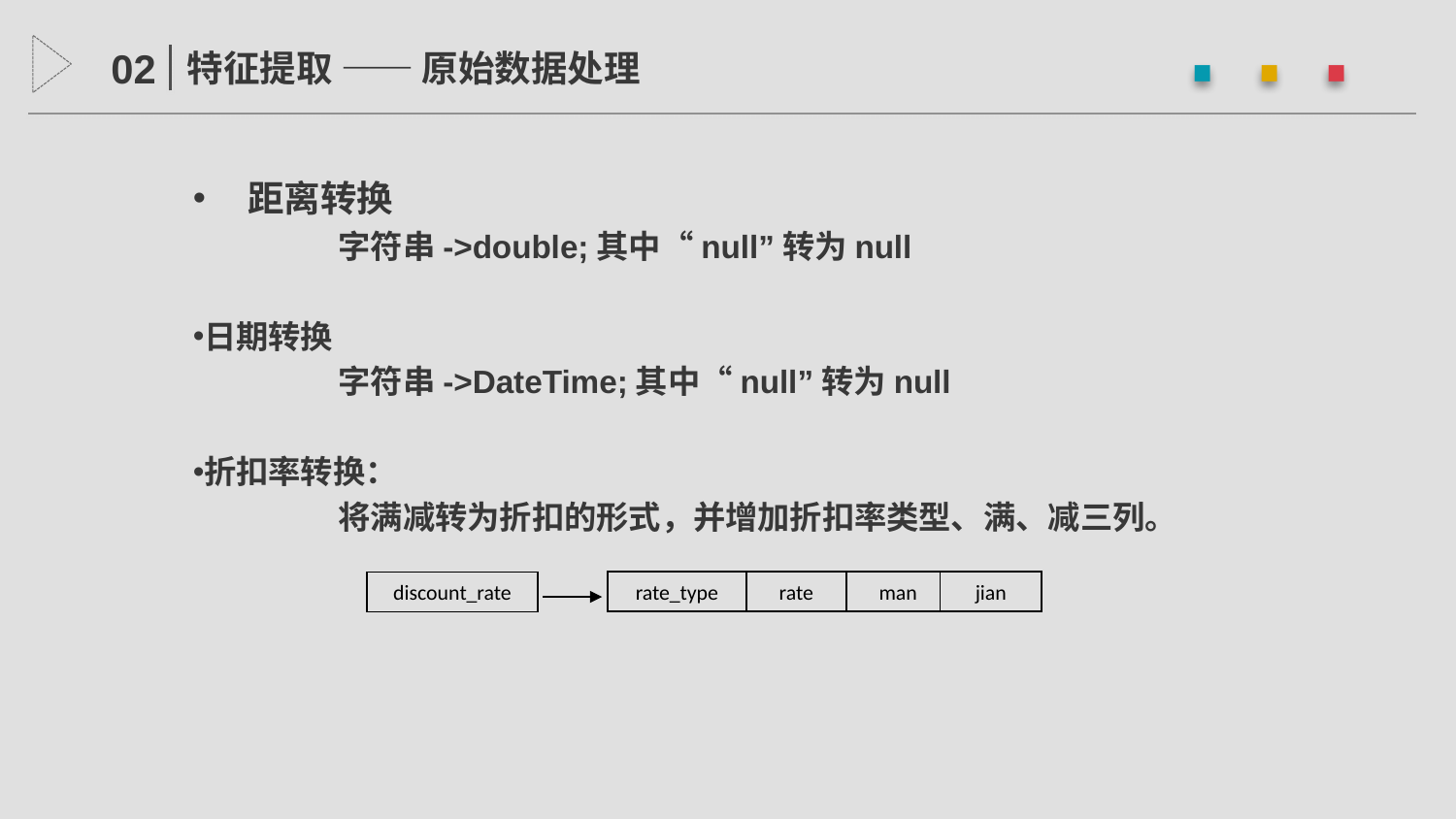

· · ·
02
特征提取 —— 原始数据处理

距离转换
       	字符串->double;其中“null”转为null

日期转换
        	字符串->DateTime;其中“null”转为null

折扣率转换：
  	将满减转为折扣的形式，并增加折扣率类型、满、减三列。

rate_type
rate
man
jian
discount_rate